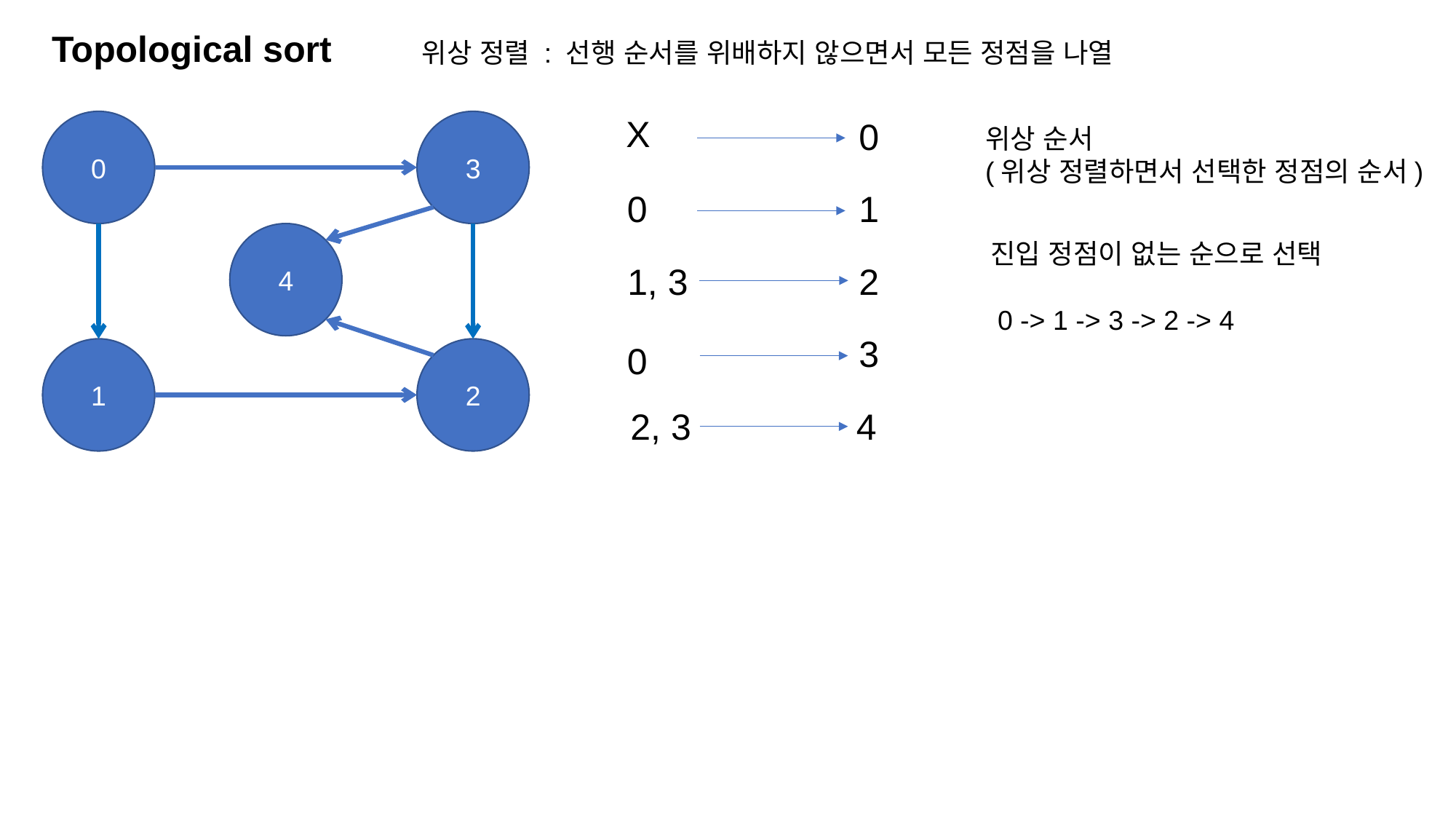

Topological sort
위상 정렬 : 선행 순서를 위배하지 않으면서 모든 정점을 나열
X
0
0
1
1, 3
2
3
0
2, 3
4
0
3
4
1
2
위상 순서
(위상 정렬하면서 선택한 정점의 순서)
진입 정점이 없는 순으로 선택
0 -> 1 -> 3 -> 2 -> 4